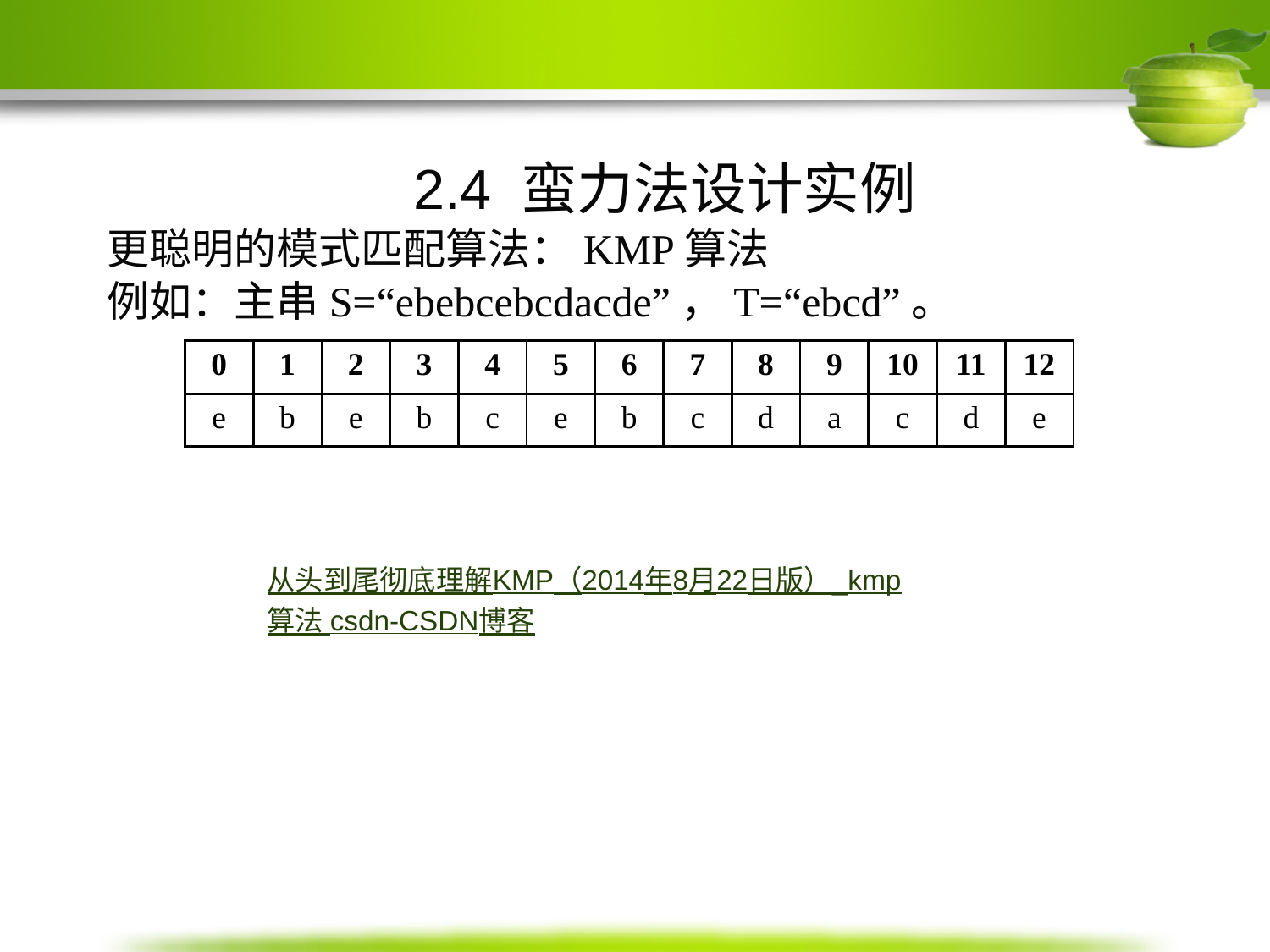

2.4 蛮力法设计实例
更聪明的模式匹配算法：KMP算法
例如：主串S=“ebebcebcdacde”，T=“ebcd”。
| 0 | 1 | 2 | 3 | 4 | 5 | 6 | 7 | 8 | 9 | 10 | 11 | 12 |
| --- | --- | --- | --- | --- | --- | --- | --- | --- | --- | --- | --- | --- |
| e | b | e | b | c | e | b | c | d | a | c | d | e |
从头到尾彻底理解KMP（2014年8月22日版）_kmp算法 csdn-CSDN博客